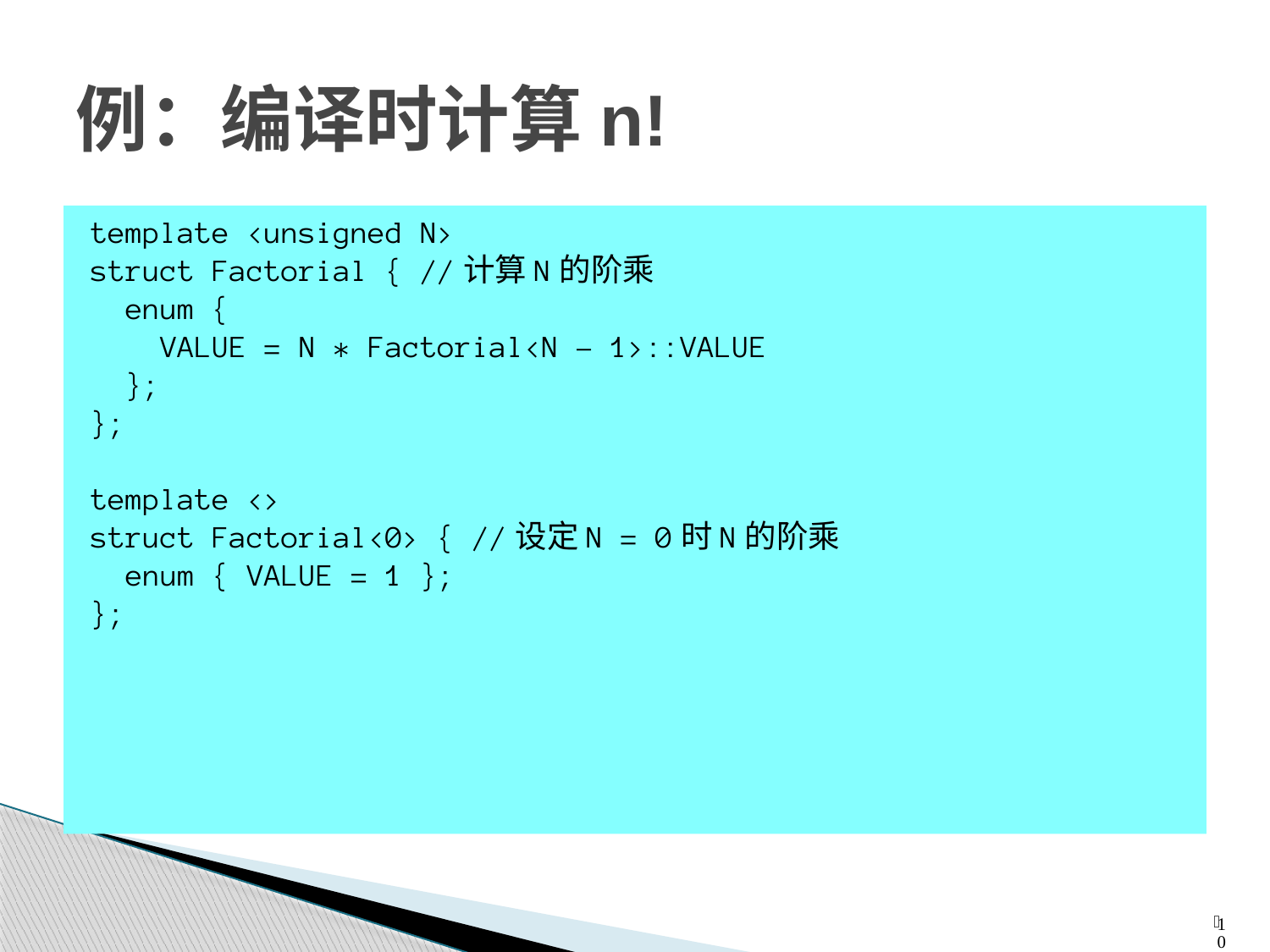

# 例：编译时计算n!
template <unsigned N>
struct Factorial { //计算N的阶乘
  enum {
    VALUE = N * Factorial<N – 1>::VALUE
  };
};

template <>
struct Factorial<0> { //设定N = 0时N的阶乘
	enum { VALUE = 1 };
};
104